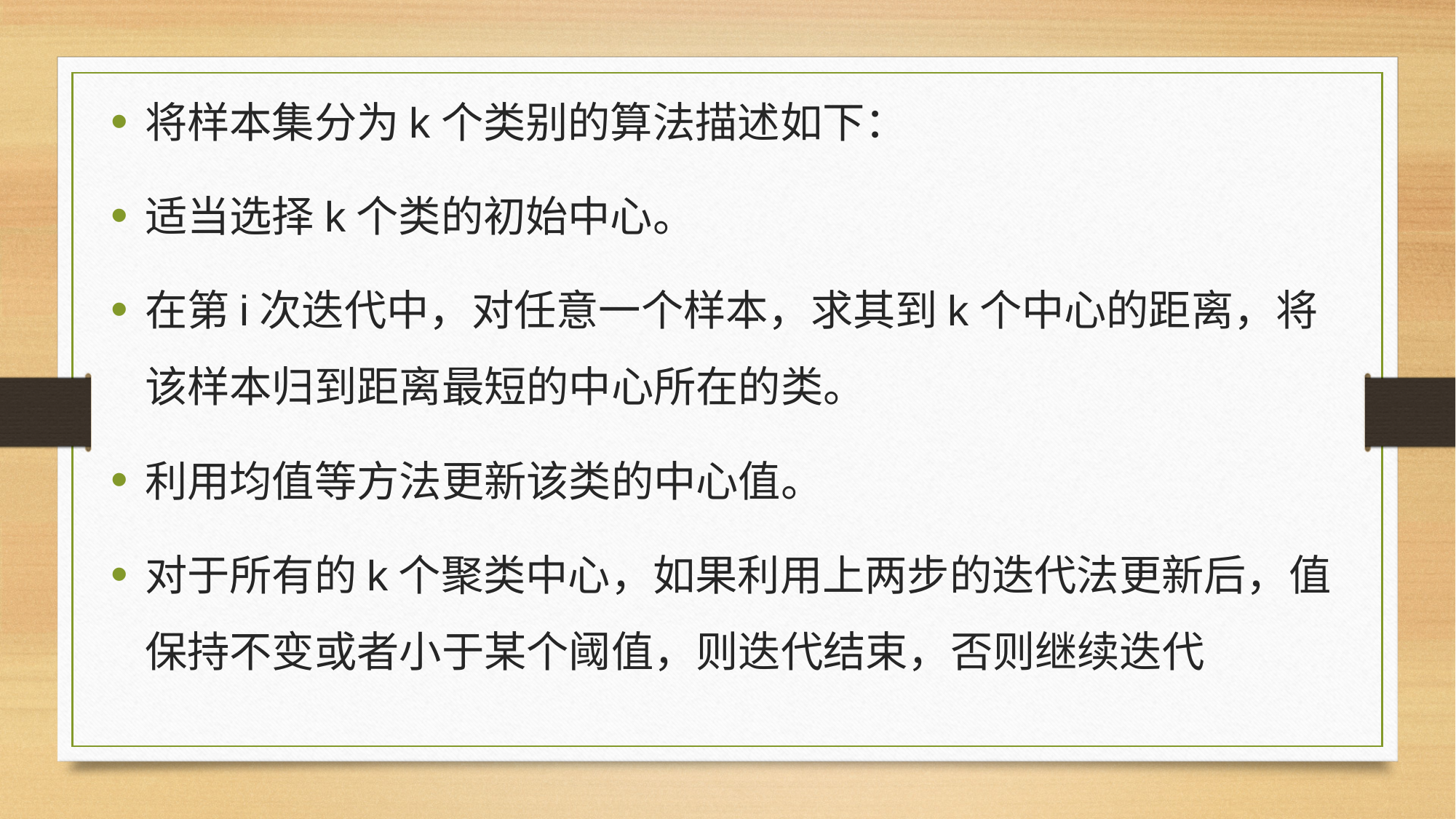

将样本集分为k个类别的算法描述如下：
适当选择k个类的初始中心。
在第i次迭代中，对任意一个样本，求其到k个中心的距离，将该样本归到距离最短的中心所在的类。
利用均值等方法更新该类的中心值。
对于所有的k个聚类中心，如果利用上两步的迭代法更新后，值保持不变或者小于某个阈值，则迭代结束，否则继续迭代